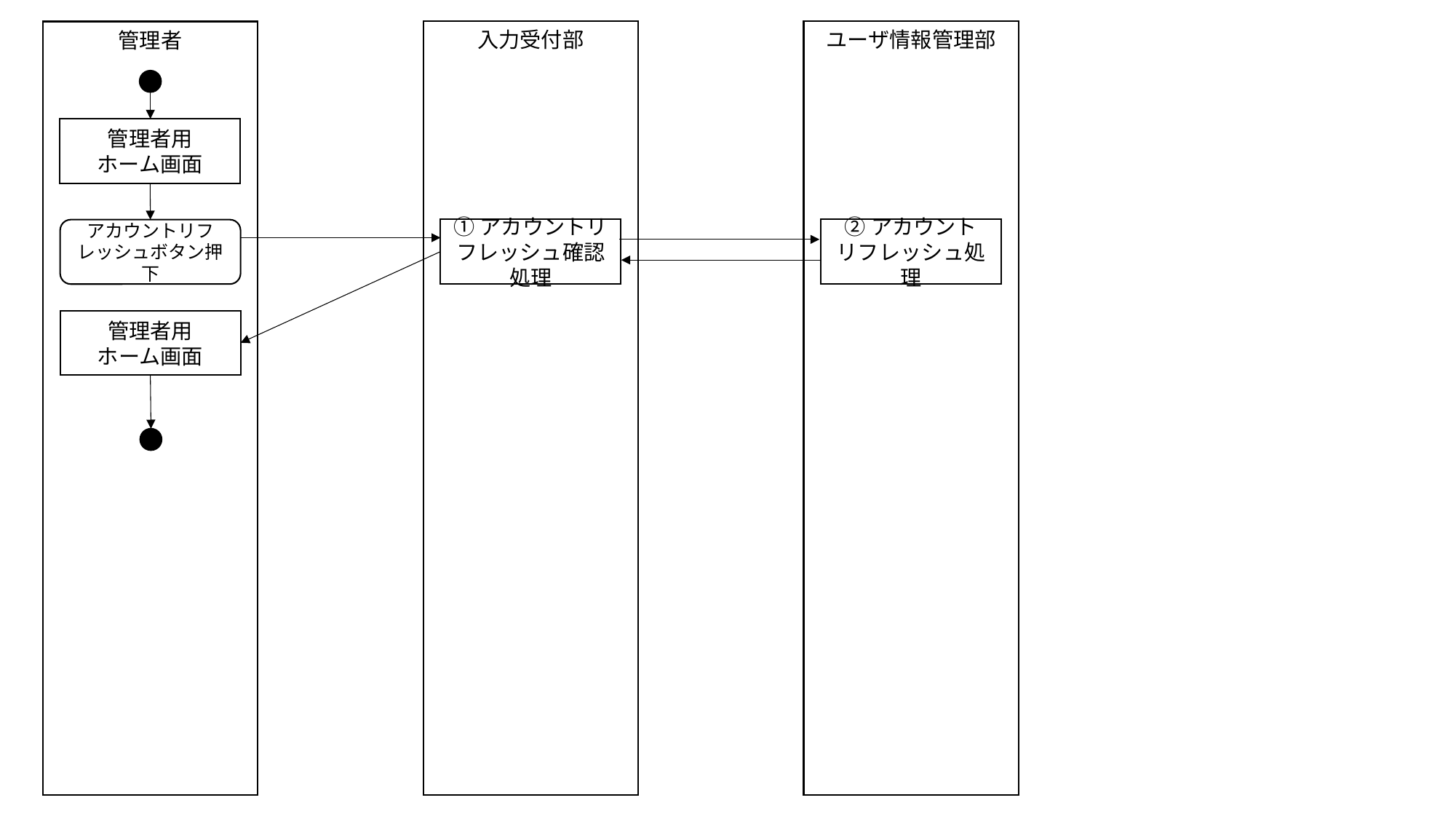

入力受付部
ユーザ情報管理部
管理者

管理者用
ホーム画面
①アカウントリフレッシュ確認処理
②アカウント
リフレッシュ処理
アカウントリフレッシュボタン押下
管理者用
ホーム画面